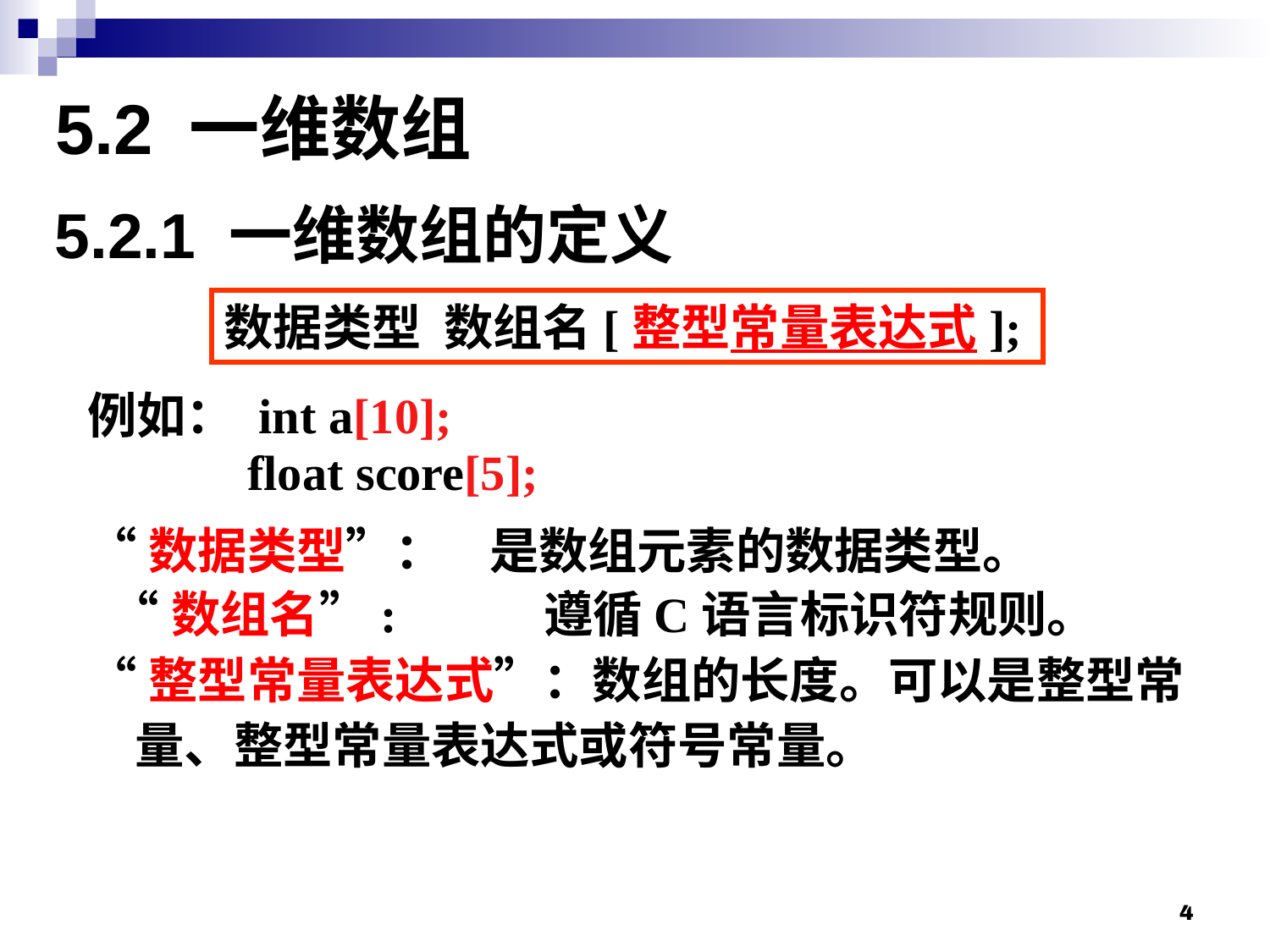

# 5.2 一维数组
5.2.1 一维数组的定义
数据类型  数组名[整型常量表达式];
例如： int a[10];
             float score[5];

“数据类型”：    是数组元素的数据类型。
  “数组名”:           遵循C语言标识符规则。
“整型常量表达式”：数组的长度。可以是整型常量、整型常量表达式或符号常量。
4